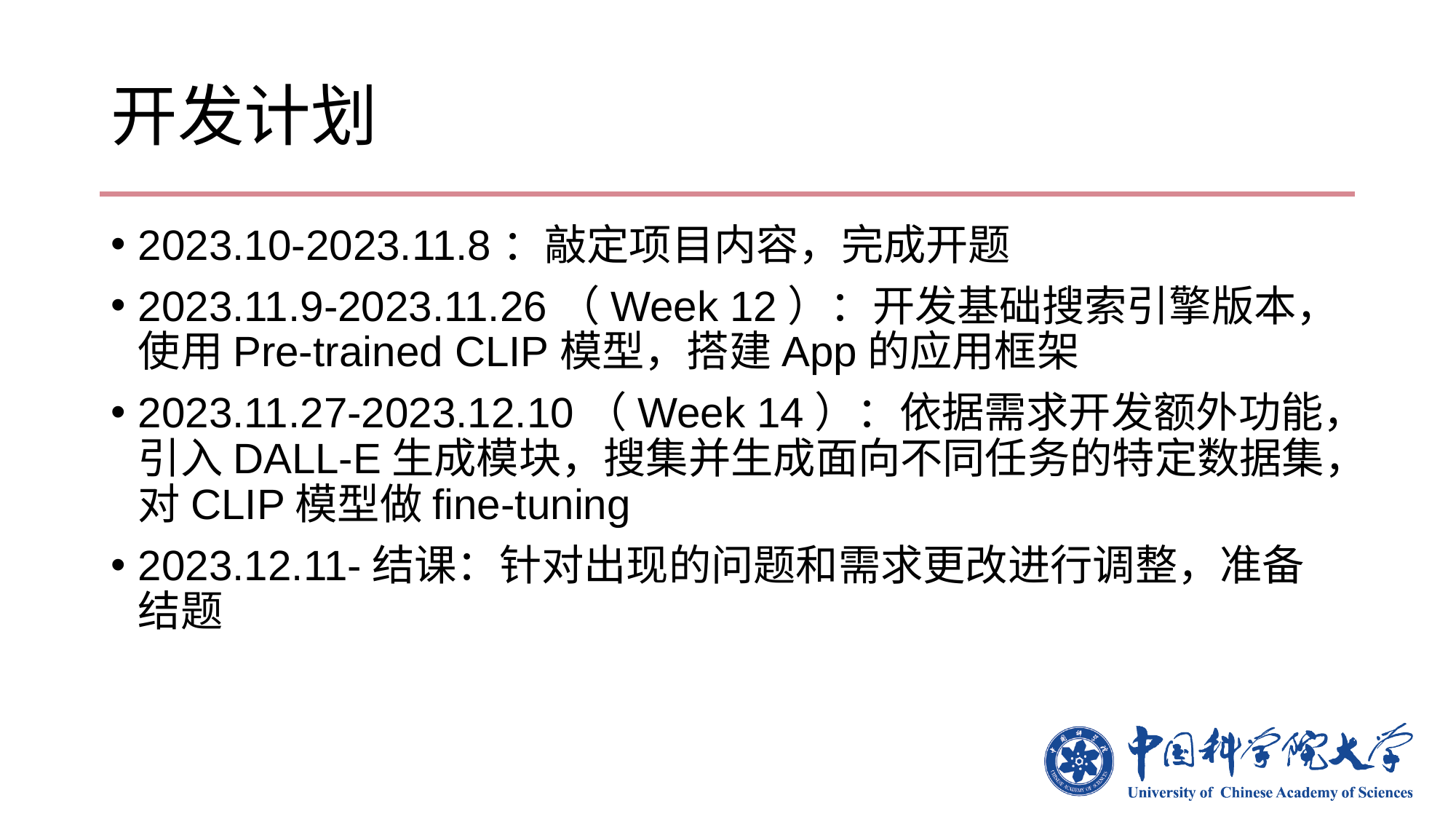

# 开发计划
2023.10-2023.11.8：敲定项目内容，完成开题
2023.11.9-2023.11.26（Week 12）：开发基础搜索引擎版本，使用Pre-trained CLIP模型，搭建App的应用框架
2023.11.27-2023.12.10（Week 14）：依据需求开发额外功能，引入DALL-E生成模块，搜集并生成面向不同任务的特定数据集，对CLIP模型做fine-tuning
2023.12.11-结课：针对出现的问题和需求更改进行调整，准备结题